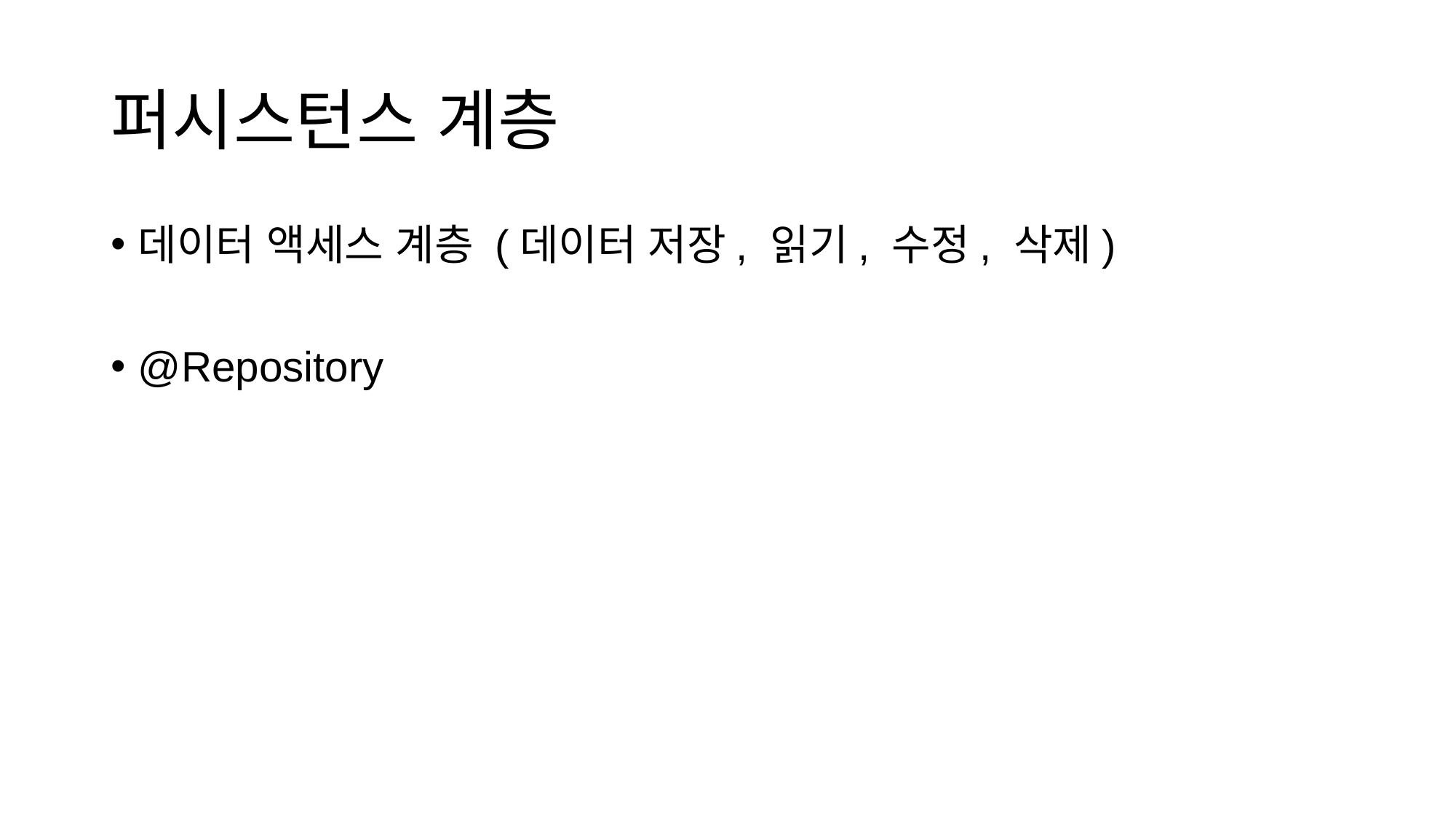

# 퍼시스턴스 계층
데이터 액세스 계층 (데이터 저장, 읽기, 수정, 삭제)

@Repository